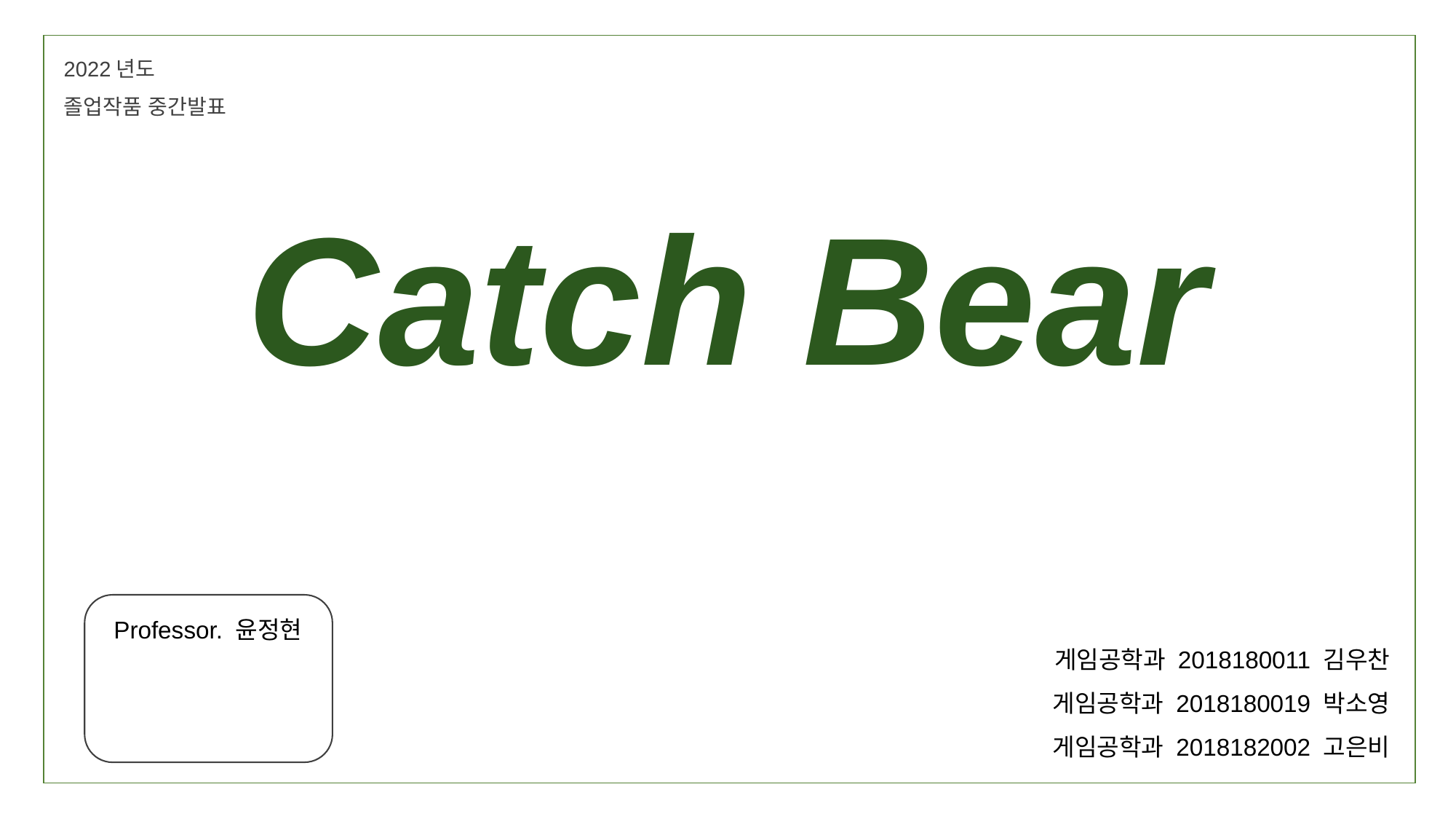

2022년도
졸업작품 중간발표
Catch Bear

Professor. 윤정현
게임공학과 2018180011 김우찬
게임공학과 2018180019 박소영
게임공학과 2018182002 고은비